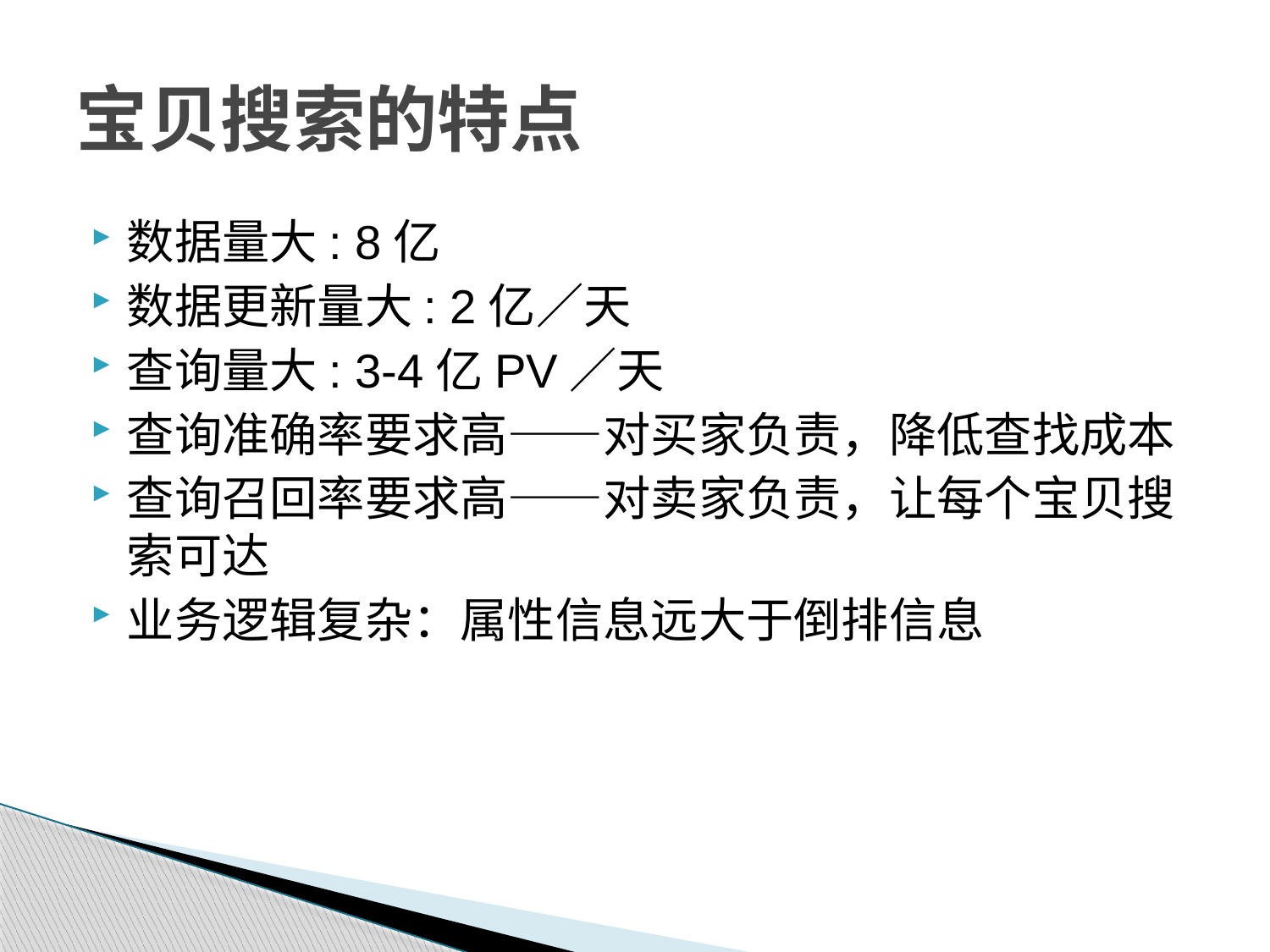

# 宝贝搜索的特点
数据量大: 8亿
数据更新量大: 2亿／天
查询量大: 3-4亿PV／天
查询准确率要求高——对买家负责，降低查找成本
查询召回率要求高——对卖家负责，让每个宝贝搜索可达
业务逻辑复杂：属性信息远大于倒排信息